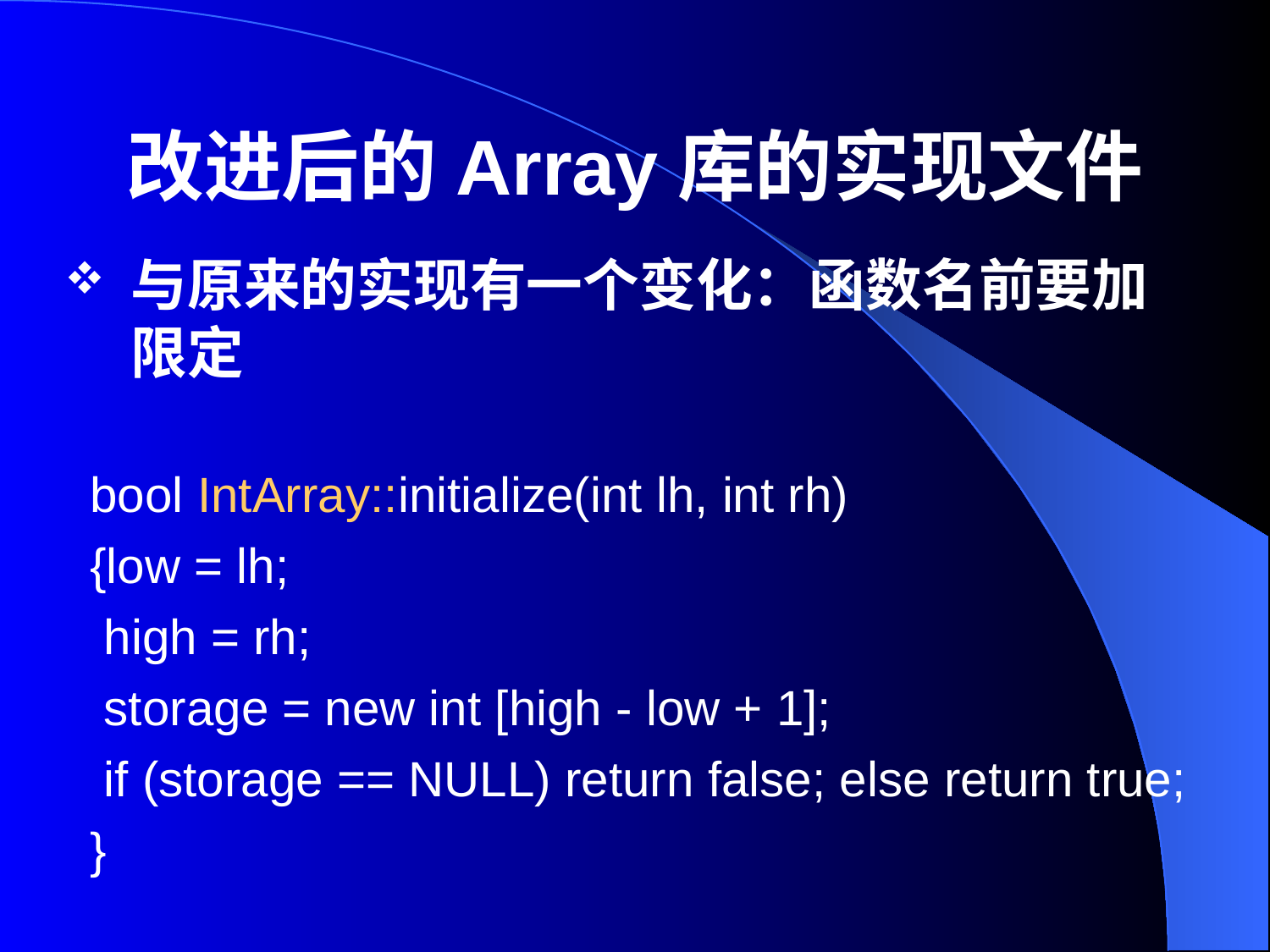

# 改进后的Array库的实现文件
与原来的实现有一个变化：函数名前要加限定
bool IntArray::initialize(int lh, int rh)
{low = lh;
 high = rh;
 storage = new int [high - low + 1];
 if (storage == NULL) return false; else return true;
}